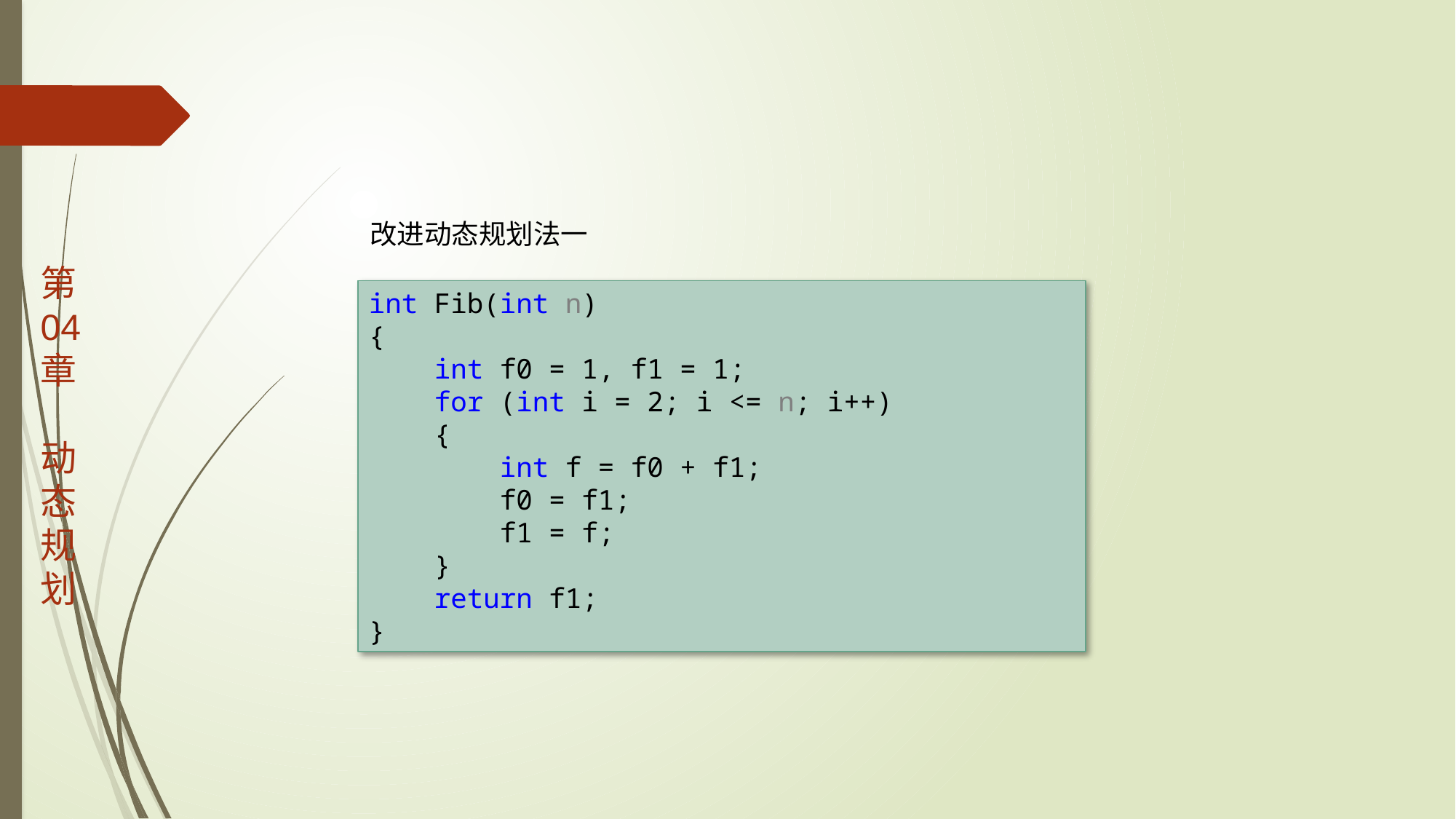

改进动态规划法一
int Fib(int n)
{
    int f0 = 1, f1 = 1;
    for (int i = 2; i <= n; i++)
    {
        int f = f0 + f1;
        f0 = f1;
        f1 = f;
    }
    return f1;
}